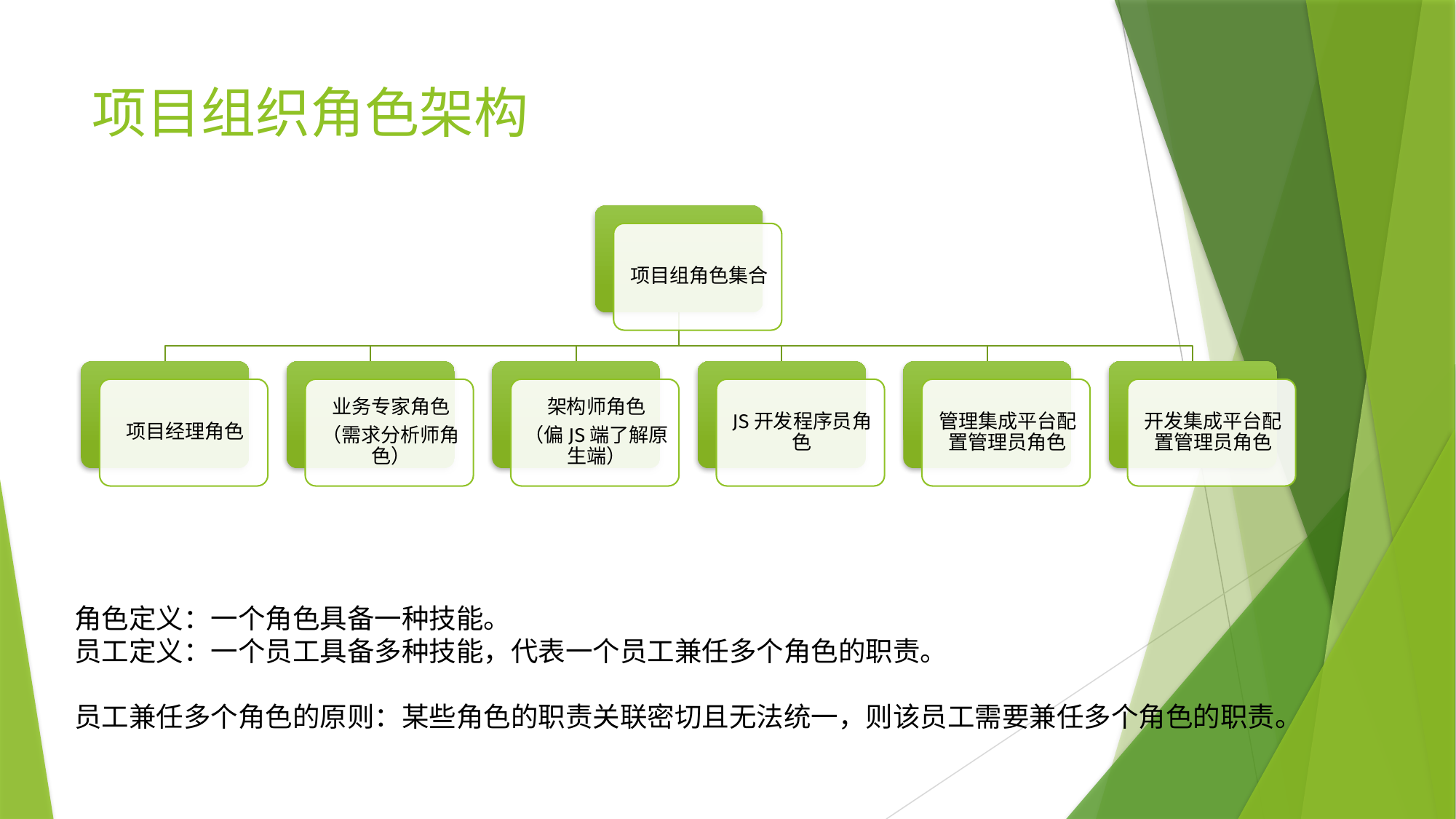

# 项目组织角色架构
项目组角色集合
项目经理角色
业务专家角色
（需求分析师角色）
架构师角色
（偏JS端了解原生端）
JS开发程序员角色
管理集成平台配置管理员角色
开发集成平台配置管理员角色
角色定义：一个角色具备一种技能。
员工定义：一个员工具备多种技能，代表一个员工兼任多个角色的职责。

员工兼任多个角色的原则：某些角色的职责关联密切且无法统一，则该员工需要兼任多个角色的职责。